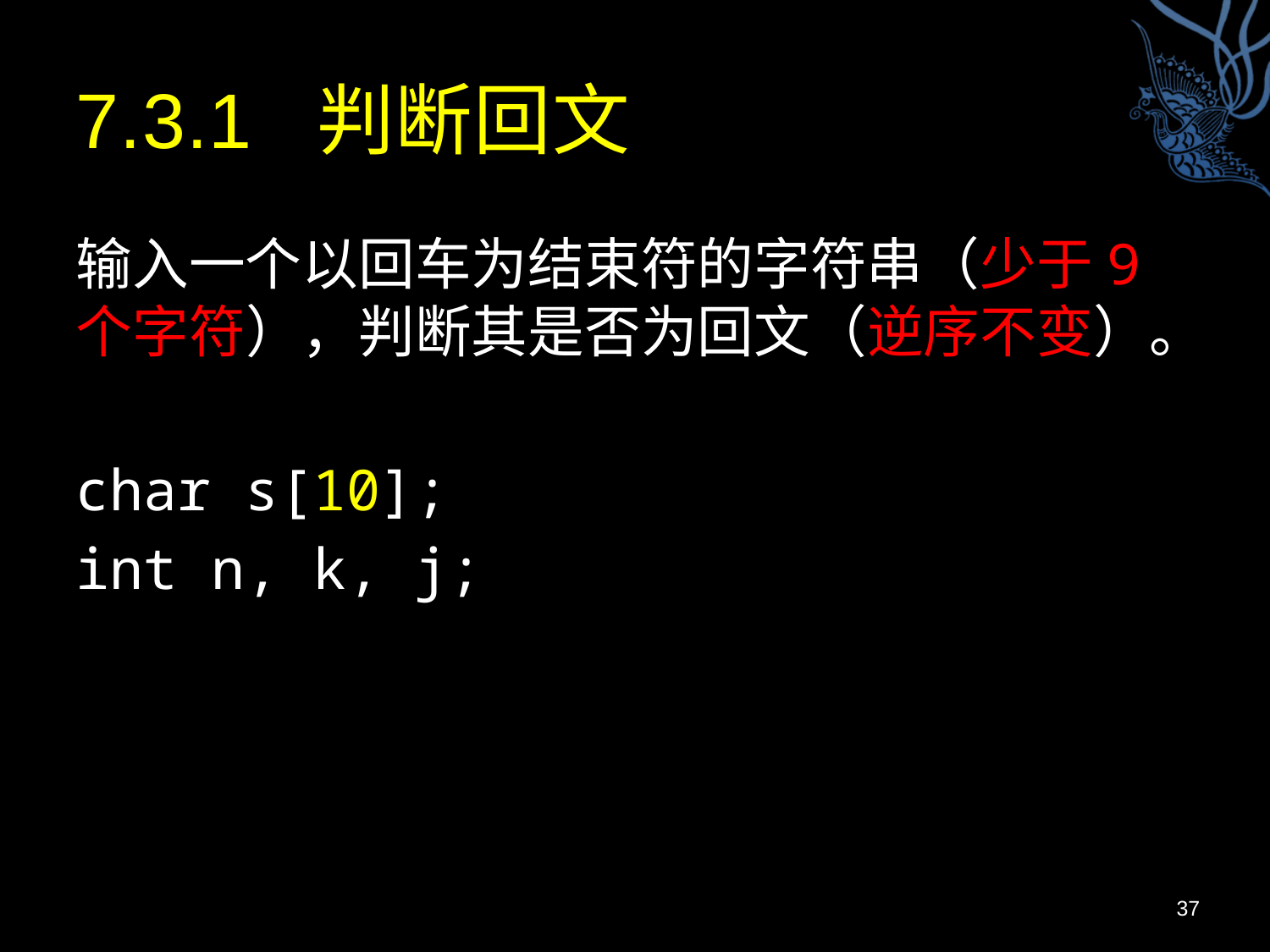

# 7.3.1  判断回文
输入一个以回车为结束符的字符串（少于9个字符），判断其是否为回文（逆序不变）。

char s[10];
int n, k, j;
37